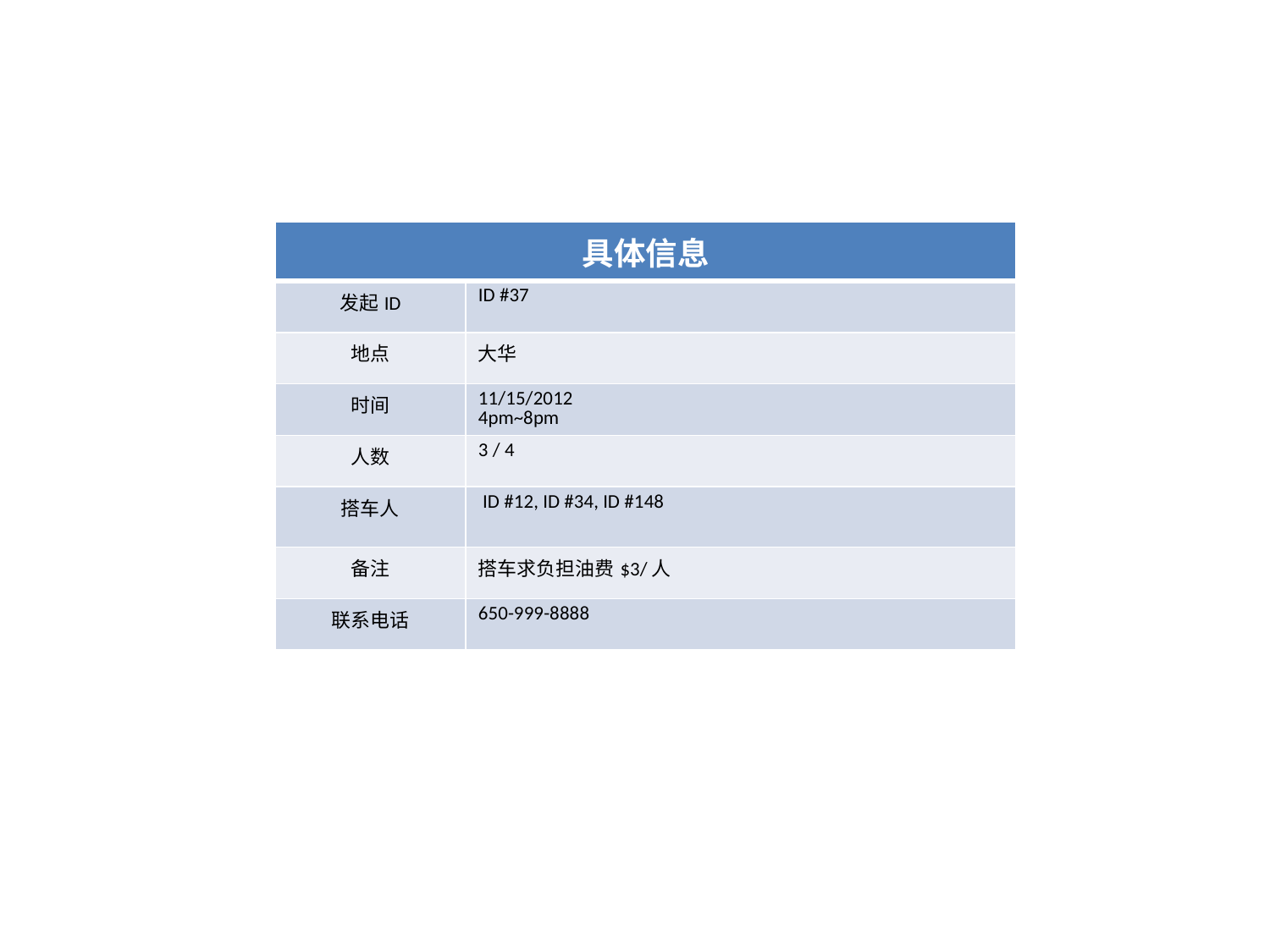

| 具体信息 |  |
| --- | --- |
| 发起ID | ID #37 |
| 地点 | 大华 |
| 时间 | 11/15/2012 4pm~8pm |
| 人数 | 3 / 4 |
| 搭车人 | ID #12, ID #34, ID #148 |
| 备注 | 搭车求负担油费$3/人 |
| 联系电话 | 650-999-8888 |